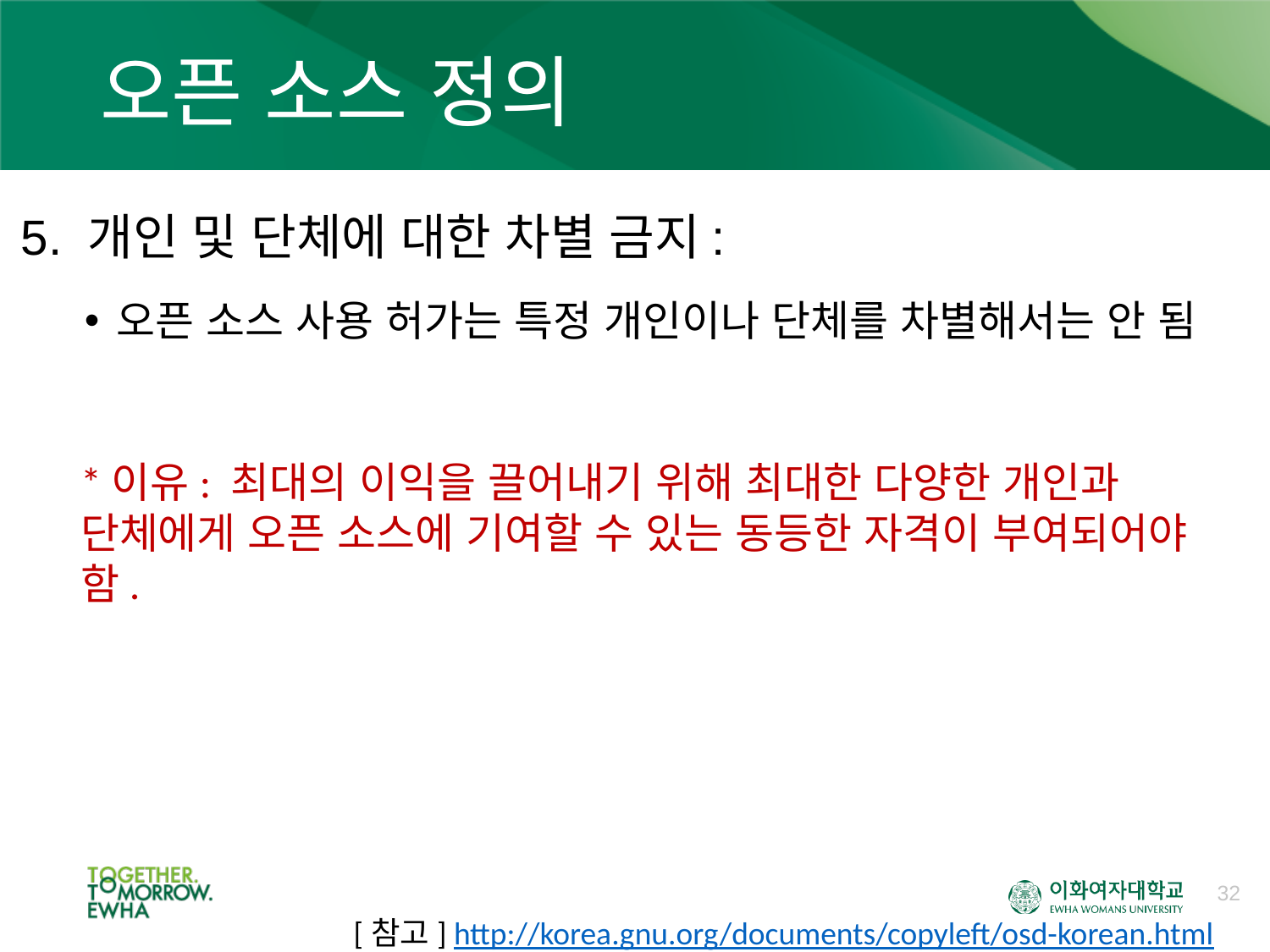

# 오픈 소스 정의
5. 개인 및 단체에 대한 차별 금지:
오픈 소스 사용 허가는 특정 개인이나 단체를 차별해서는 안 됨
*이유: 최대의 이익을 끌어내기 위해 최대한 다양한 개인과 단체에게 오픈 소스에 기여할 수 있는 동등한 자격이 부여되어야 함.
32
[참고] http://korea.gnu.org/documents/copyleft/osd-korean.html